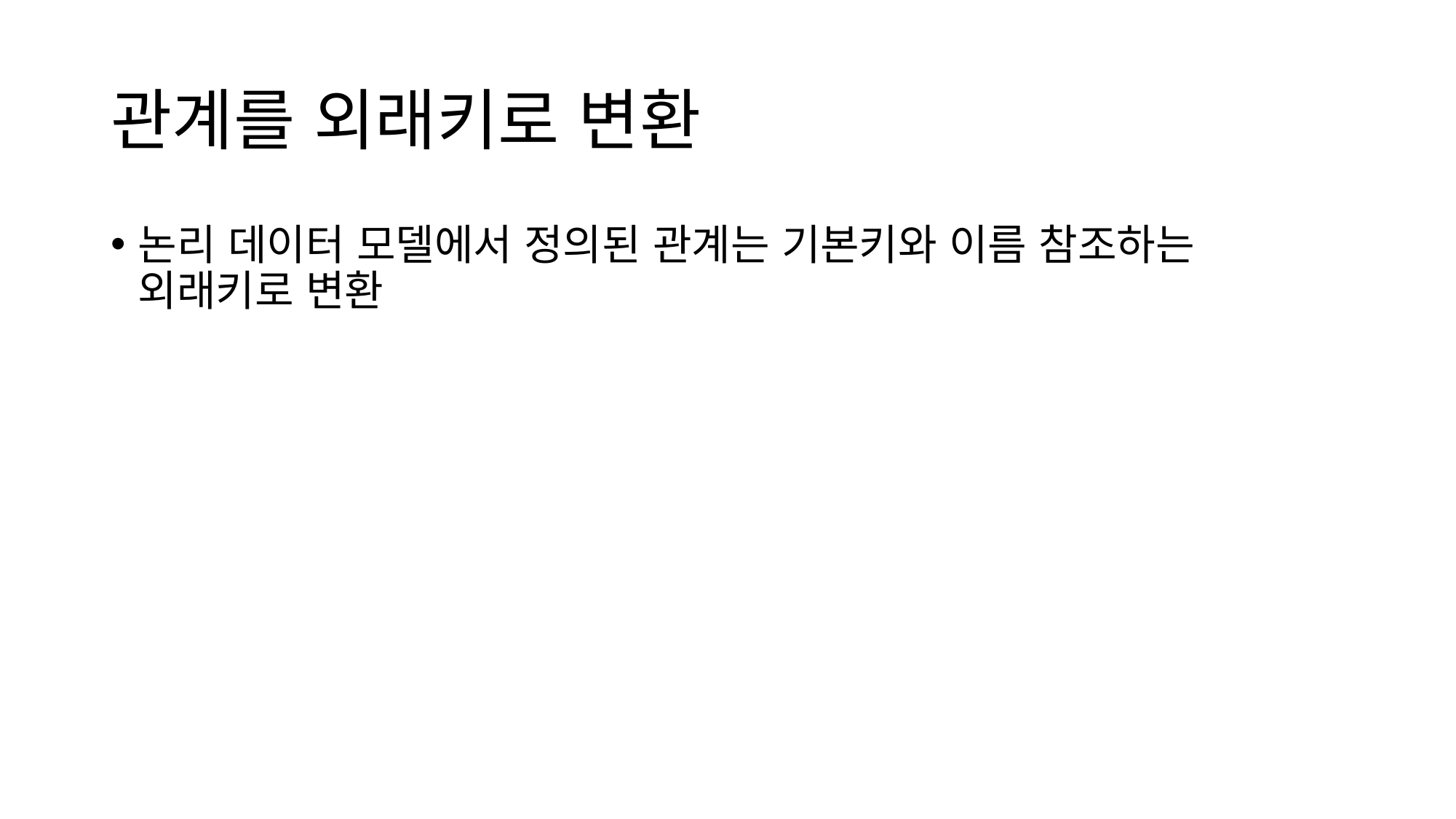

# 관계를 외래키로 변환
논리 데이터 모델에서 정의된 관계는 기본키와 이름 참조하는 외래키로 변환